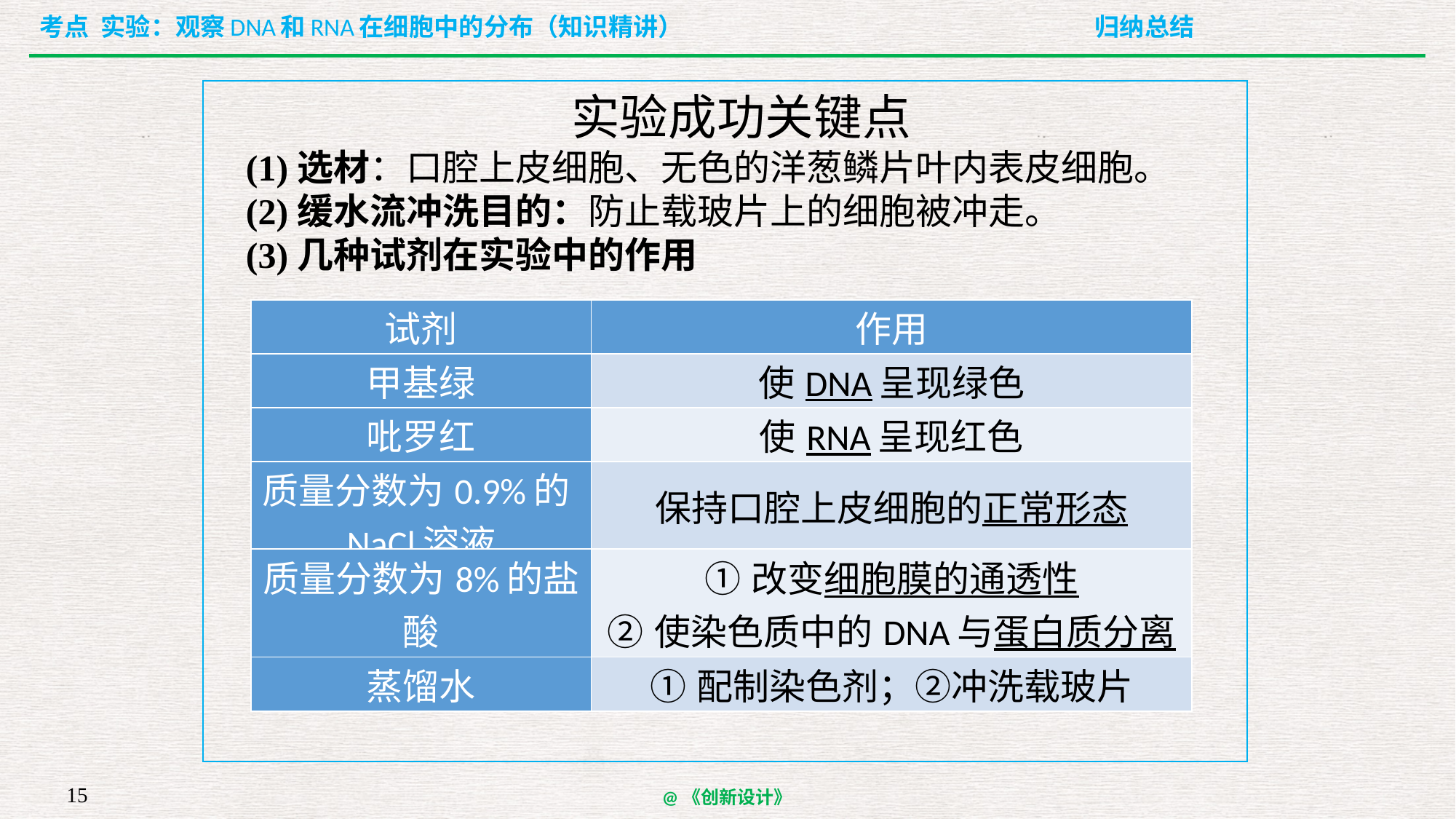

# 考点  实验：观察DNA和RNA在细胞中的分布（知识精讲）                                                                         归纳总结
实验成功关键点
(1)选材：口腔上皮细胞、无色的洋葱鳞片叶内表皮细胞。
(2)缓水流冲洗目的：防止载玻片上的细胞被冲走。
(3)几种试剂在实验中的作用

| 试剂 | 作用 |
| --- | --- |
| 甲基绿 | 使DNA呈现绿色 |
| 吡罗红 | 使RNA呈现红色 |
| 质量分数为0.9%的NaCl溶液 | 保持口腔上皮细胞的正常形态 |
| 质量分数为8%的盐酸 | ①改变细胞膜的通透性 ②使染色质中的DNA与蛋白质分离 |
| 蒸馏水 | ①配制染色剂；②冲洗载玻片 |